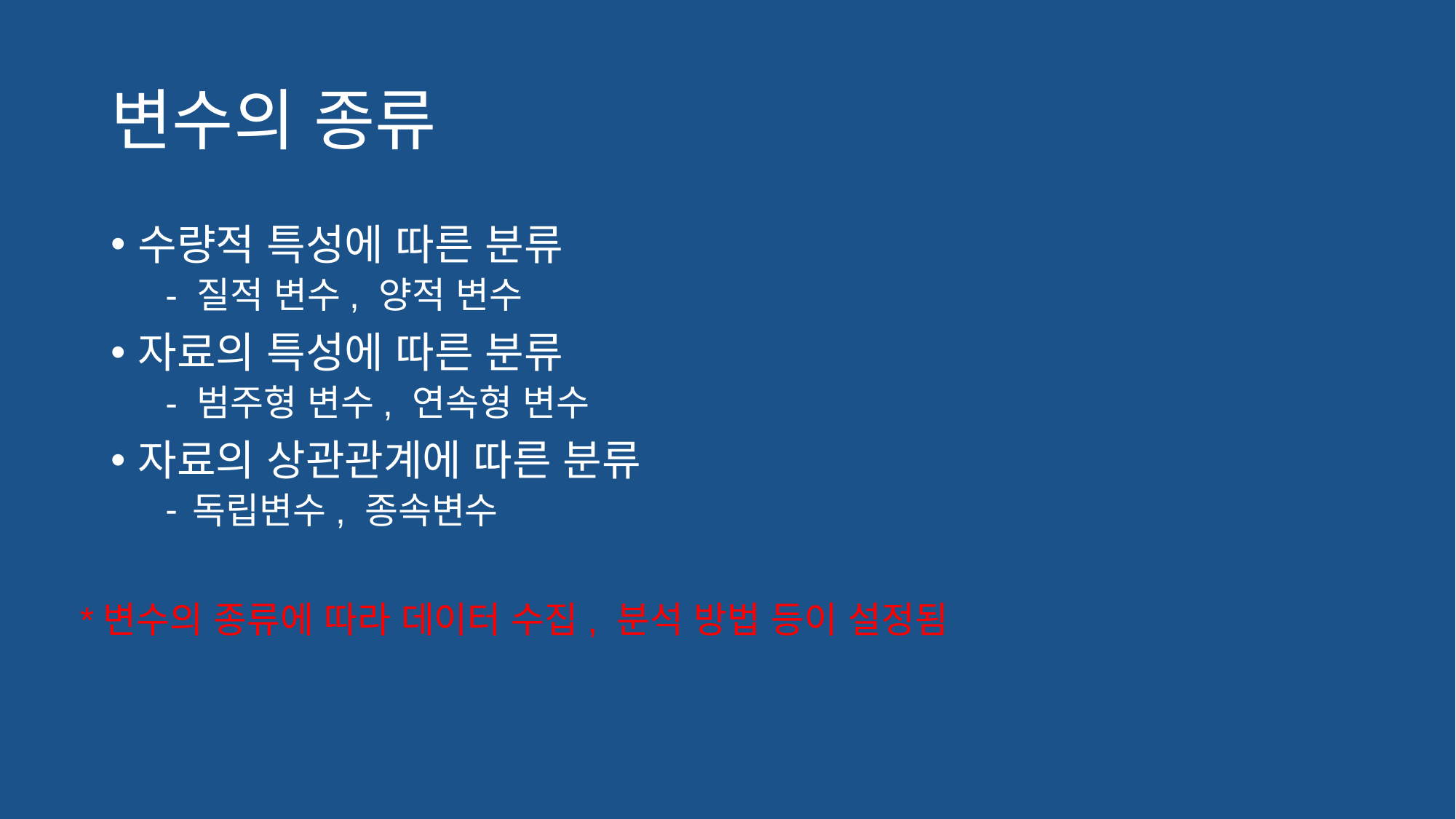

# 변수의 종류
수량적 특성에 따른 분류
- 질적 변수, 양적 변수
자료의 특성에 따른 분류
- 범주형 변수, 연속형 변수
자료의 상관관계에 따른 분류
독립변수, 종속변수
*변수의 종류에 따라 데이터 수집, 분석 방법 등이 설정됨